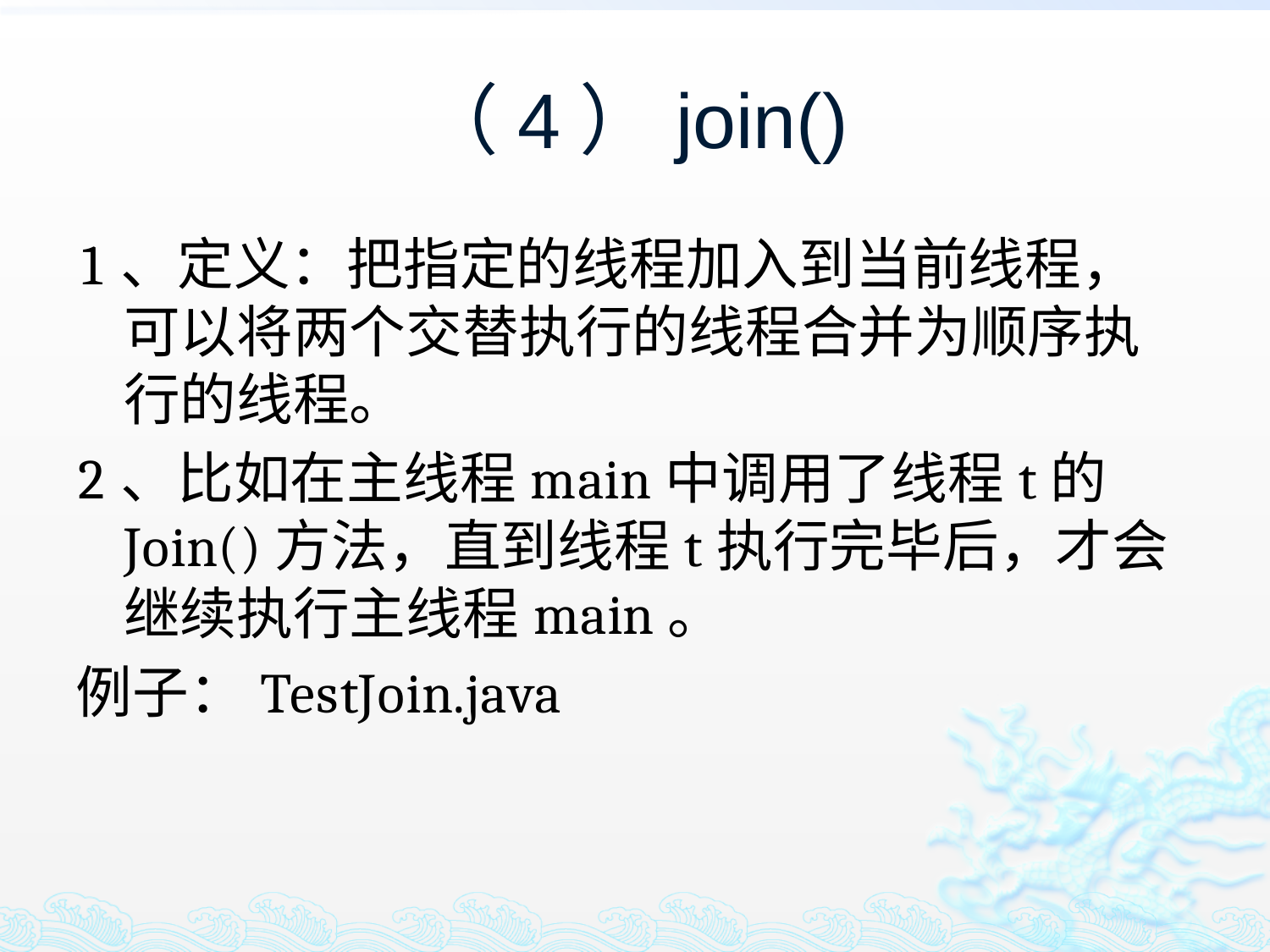

# （4）join()
1、定义：把指定的线程加入到当前线程，可以将两个交替执行的线程合并为顺序执行的线程。
2、比如在主线程main中调用了线程t的Join()方法，直到线程t执行完毕后，才会继续执行主线程main。
例子：TestJoin.java